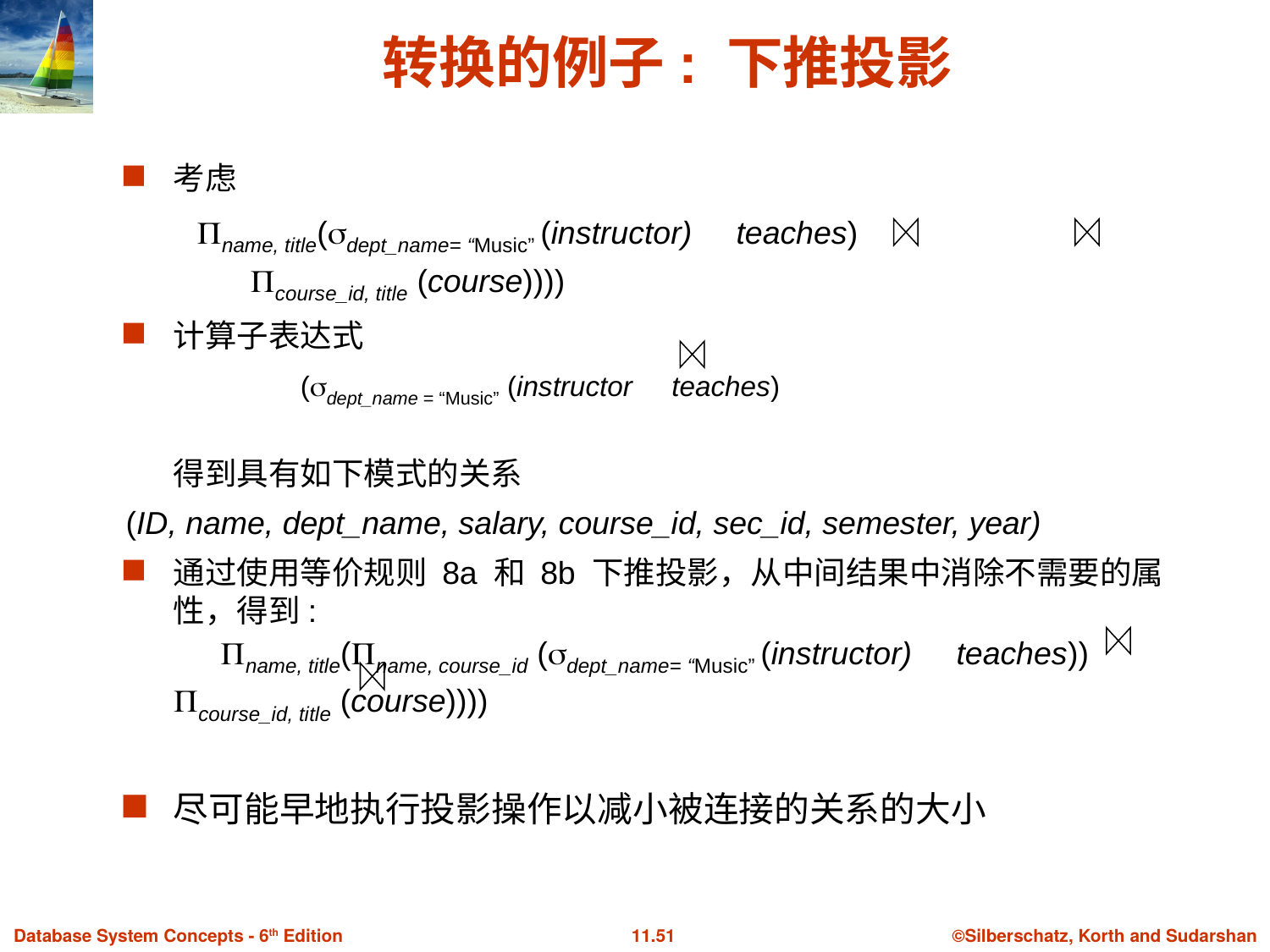

# 转换的例子: 下推投影
考虑
        Πname, title(σdept_name= “Music” (instructor)     teaches)
              Πcourse_id, title (course))))
计算子表达式
		(σdept_name = “Music” (instructor     teaches)
得到具有如下模式的关系
(ID, name, dept_name, salary, course_id, sec_id, semester, year)
通过使用等价规则 8a 和 8b 下推投影，从中间结果中消除不需要的属性，得到:
      Πname, title(Πname, course_id (σdept_name= “Music” (instructor)     teaches))      Πcourse_id, title (course))))

尽可能早地执行投影操作以减小被连接的关系的大小